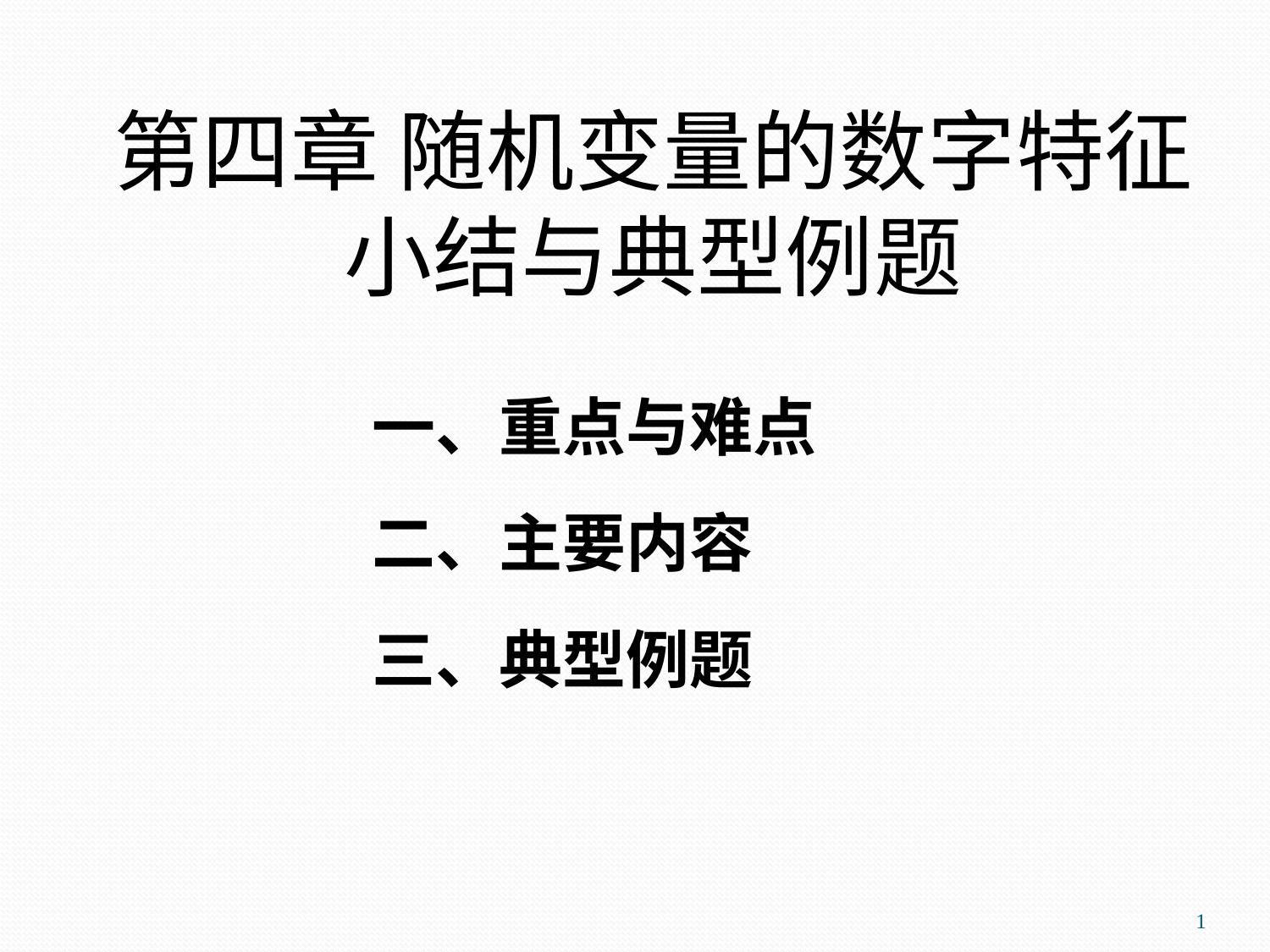

# 第四章 随机变量的数字特征 小结与典型例题
一、重点与难点

二、主要内容

三、典型例题

1